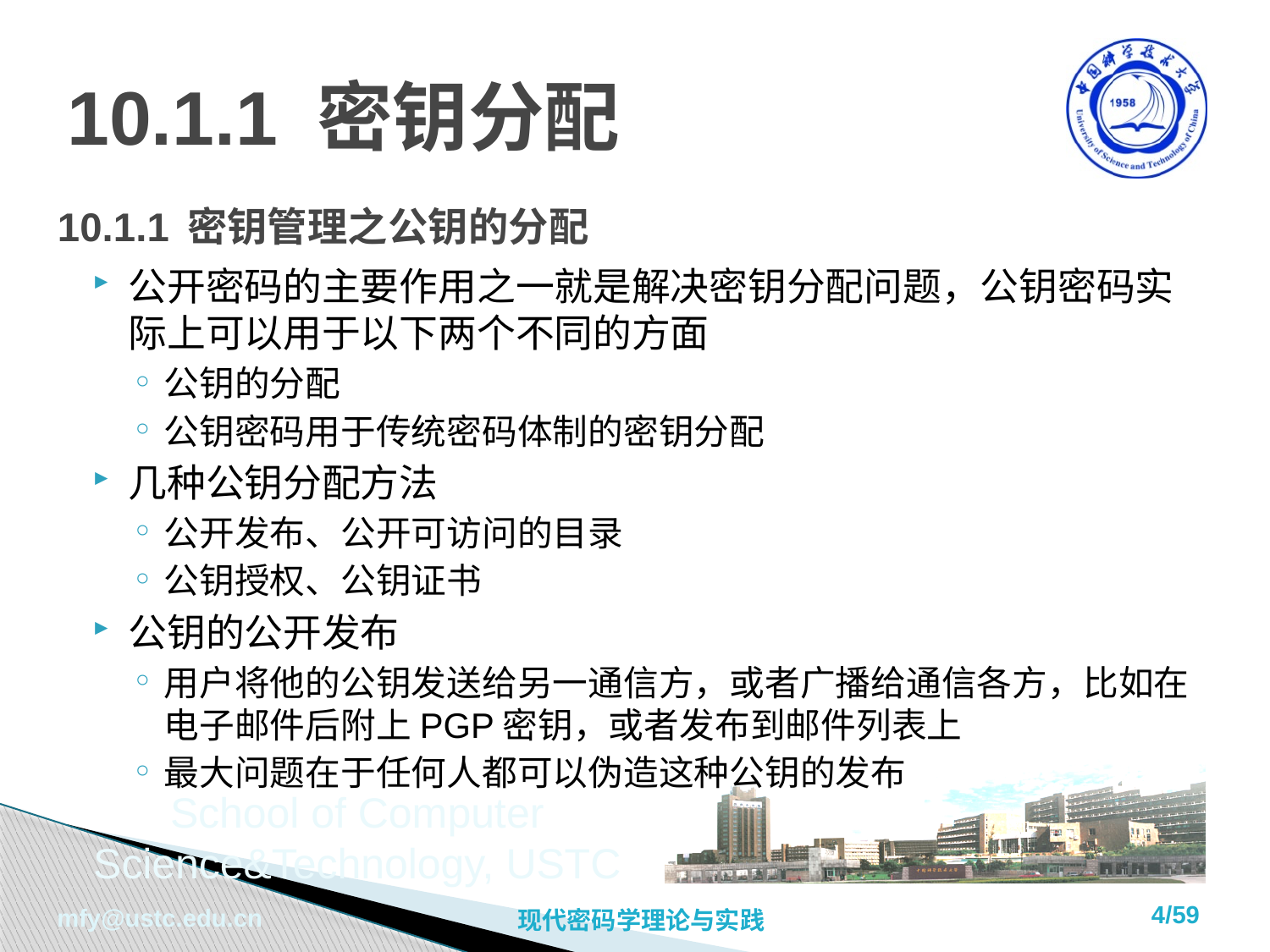

10.1.1 密钥分配
# 10.1.1 密钥管理之公钥的分配
公开密码的主要作用之一就是解决密钥分配问题，公钥密码实际上可以用于以下两个不同的方面
公钥的分配
公钥密码用于传统密码体制的密钥分配
几种公钥分配方法
公开发布、公开可访问的目录
公钥授权、公钥证书
公钥的公开发布
用户将他的公钥发送给另一通信方，或者广播给通信各方，比如在电子邮件后附上PGP密钥，或者发布到邮件列表上
最大问题在于任何人都可以伪造这种公钥的发布